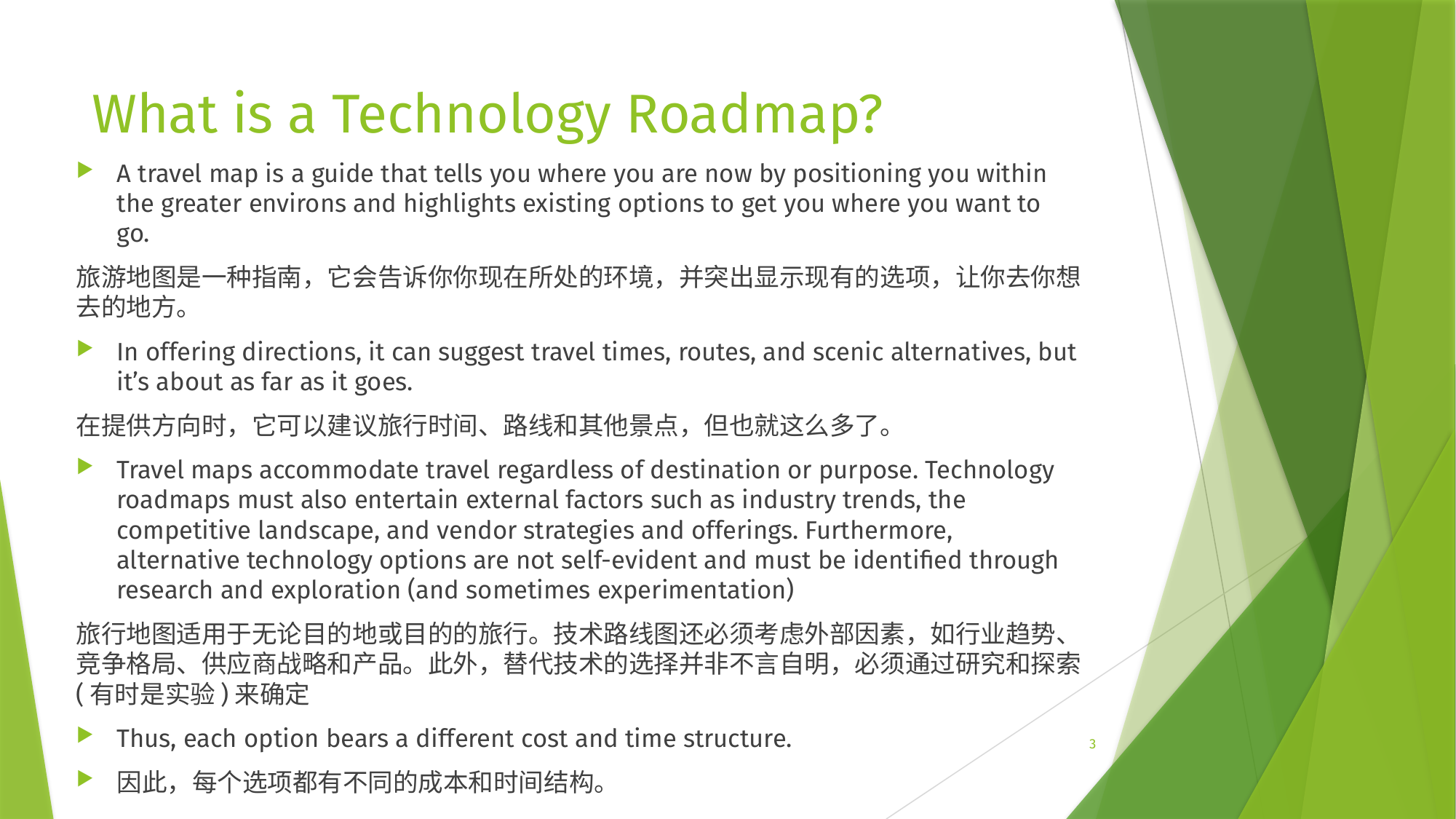

# What is a Technology Roadmap?
A travel map is a guide that tells you where you are now by positioning you within the greater environs and highlights existing options to get you where you want to go.
旅游地图是一种指南，它会告诉你你现在所处的环境，并突出显示现有的选项，让你去你想去的地方。
In offering directions, it can suggest travel times, routes, and scenic alternatives, but it’s about as far as it goes.
在提供方向时，它可以建议旅行时间、路线和其他景点，但也就这么多了。
Travel maps accommodate travel regardless of destination or purpose. Technology roadmaps must also entertain external factors such as industry trends, the competitive landscape, and vendor strategies and offerings. Furthermore, alternative technology options are not self-evident and must be identified through research and exploration (and sometimes experimentation)
旅行地图适用于无论目的地或目的的旅行。技术路线图还必须考虑外部因素，如行业趋势、竞争格局、供应商战略和产品。此外，替代技术的选择并非不言自明，必须通过研究和探索(有时是实验)来确定
Thus, each option bears a different cost and time structure.
因此，每个选项都有不同的成本和时间结构。
3